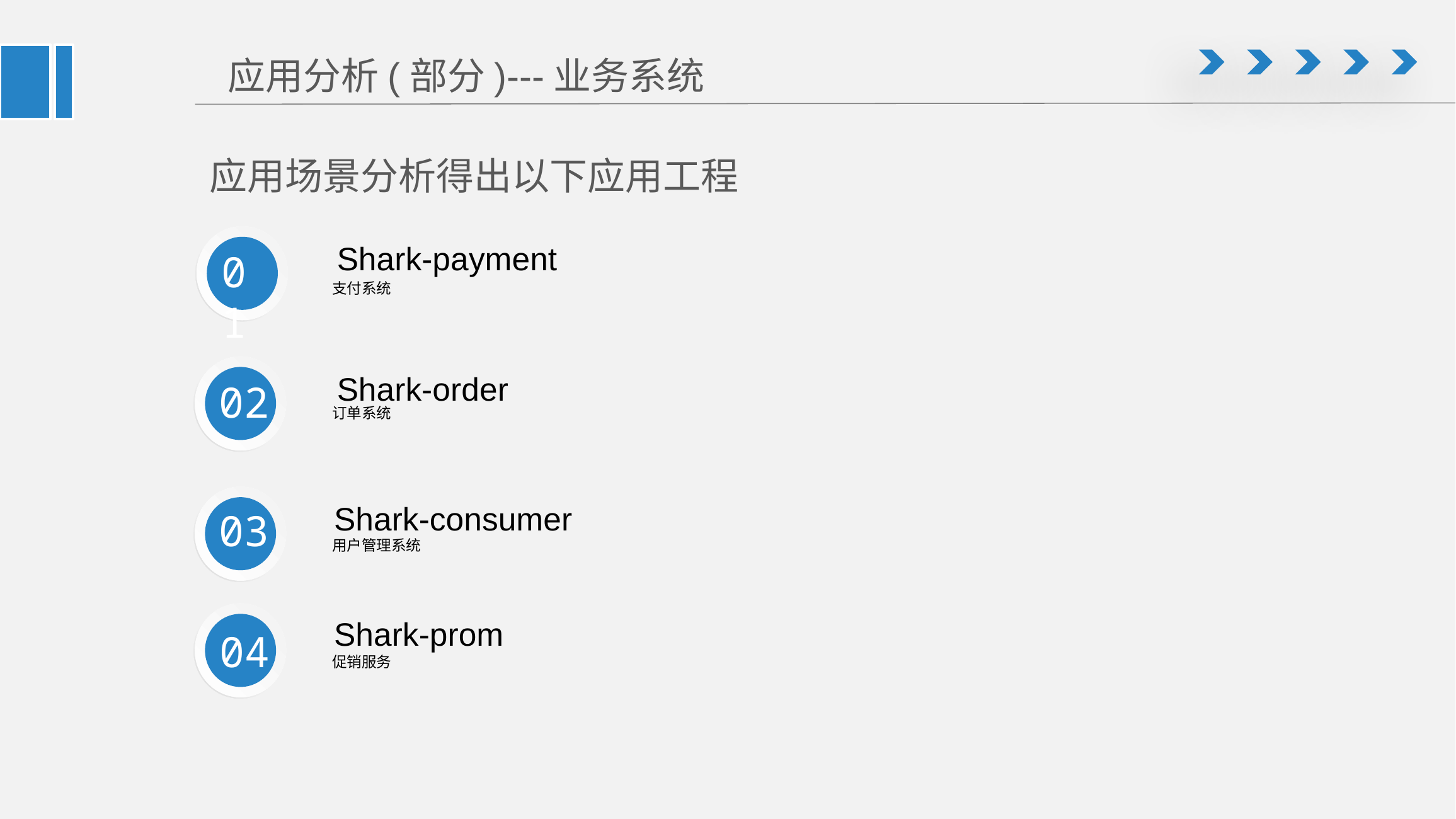

应用分析(部分)---业务系统
# 应用场景分析得出以下应用工程
Shark-payment
支付系统

01
Shark-order
订单系统

02
Shark-consumer
用户管理系统

03

Shark-prom
促销服务

04
延迟符
年
度
工
作
概
述
年
度
工
作
概
述
年
度
工
作
概
述
年
度
工
作
概
述
年
度
工
作
概
述